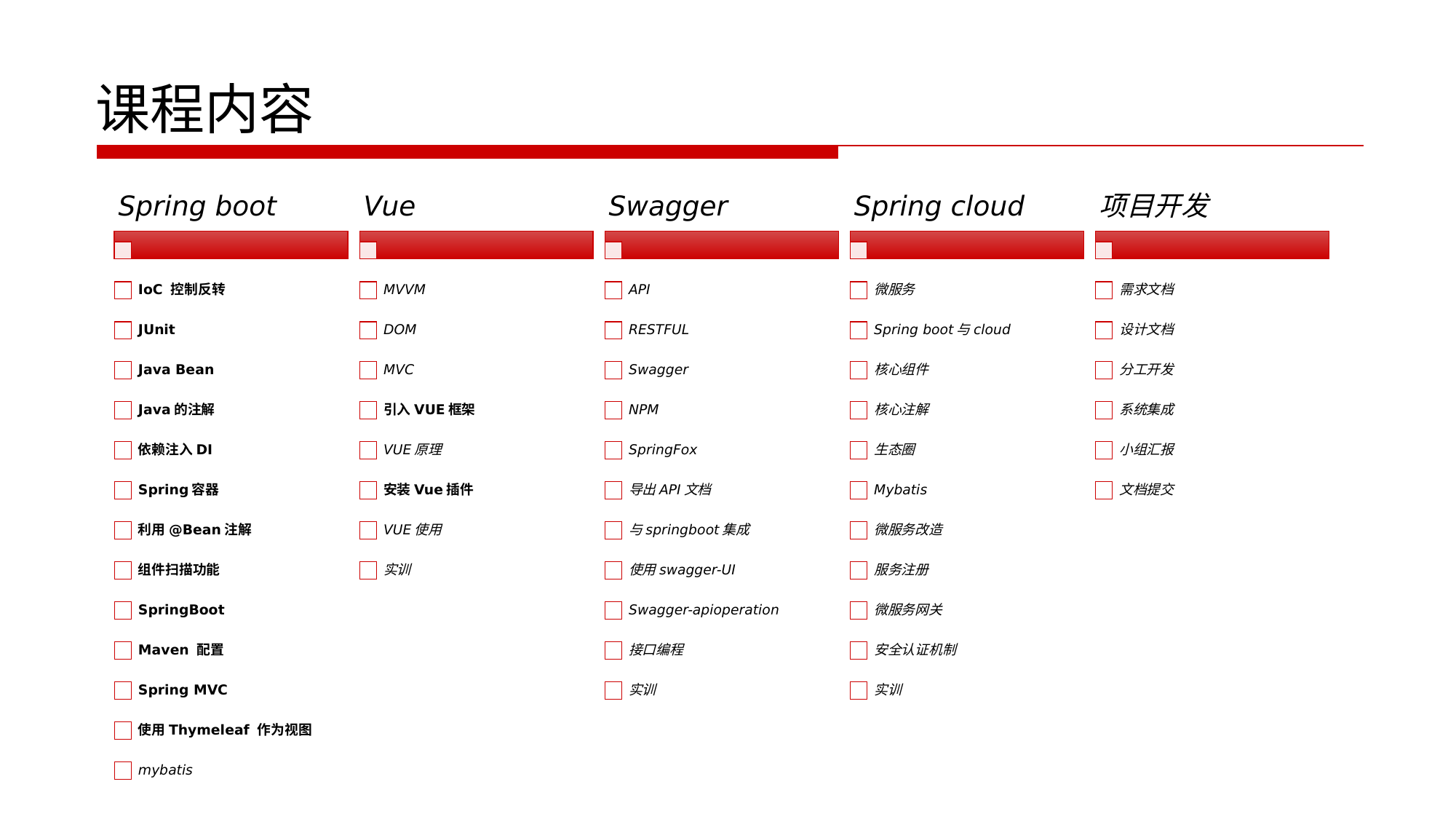

# 课程内容
Spring boot
IoC 控制反转
JUnit
Java Bean
Java的注解
依赖注入DI
Spring容器
利用@Bean注解
组件扫描功能
SpringBoot
Maven 配置
Spring MVC
使用Thymeleaf 作为视图
mybatis
Vue
MVVM
DOM
MVC
引入VUE框架
VUE原理
安装Vue插件
VUE使用
实训
Swagger
API
RESTFUL
Swagger
NPM
SpringFox
导出API文档
与springboot集成
使用swagger-UI
Swagger-apioperation
接口编程
实训
Spring cloud
微服务
Spring boot与cloud
核心组件
核心注解
生态圈
Mybatis
微服务改造
服务注册
微服务网关
安全认证机制
实训
项目开发
需求文档
设计文档
分工开发
系统集成
小组汇报
文档提交